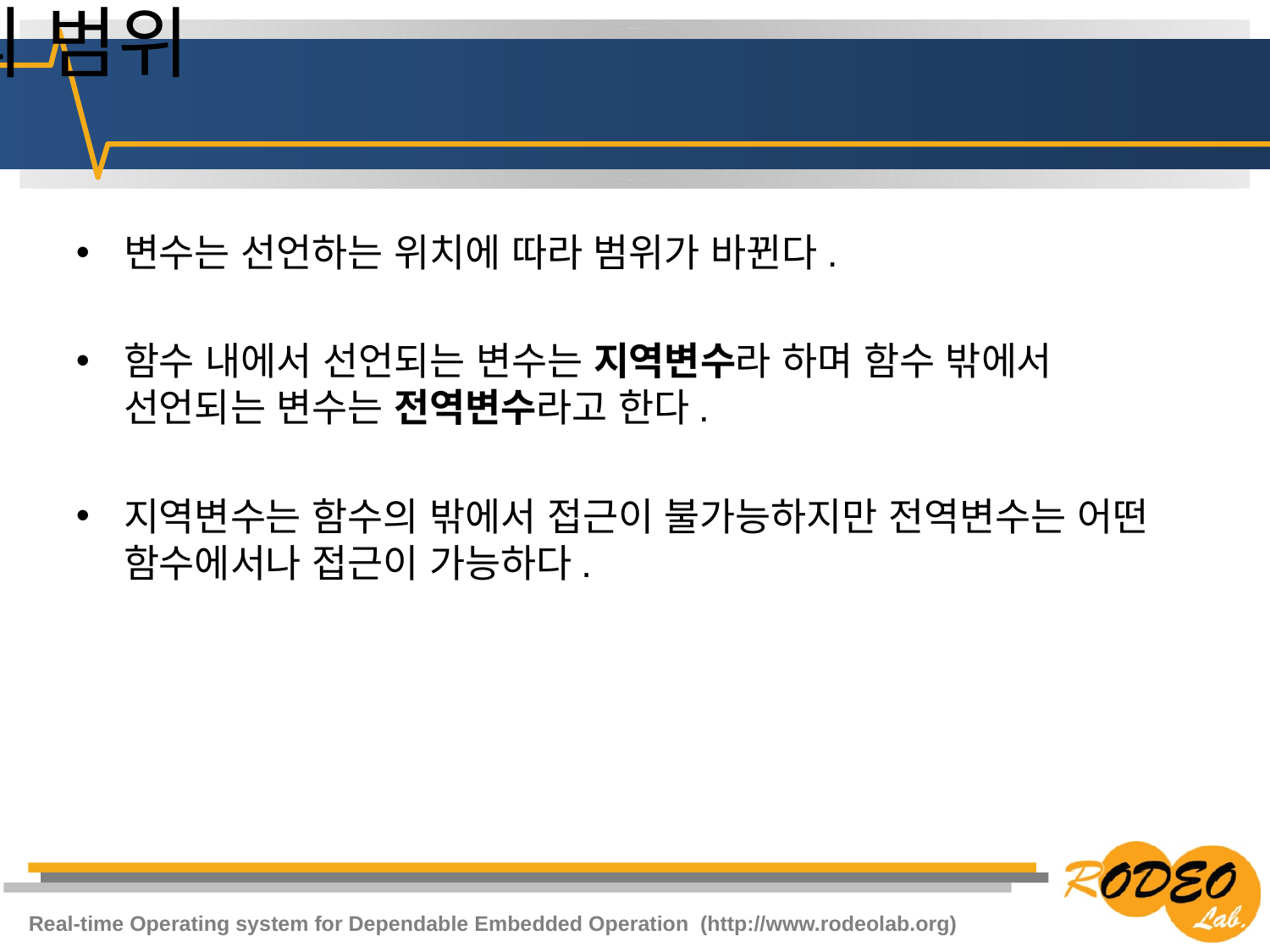

# 변수의 범위
변수는 선언하는 위치에 따라 범위가 바뀐다.

함수 내에서 선언되는 변수는 지역변수라 하며 함수 밖에서 선언되는 변수는 전역변수라고 한다.

지역변수는 함수의 밖에서 접근이 불가능하지만 전역변수는 어떤 함수에서나 접근이 가능하다.